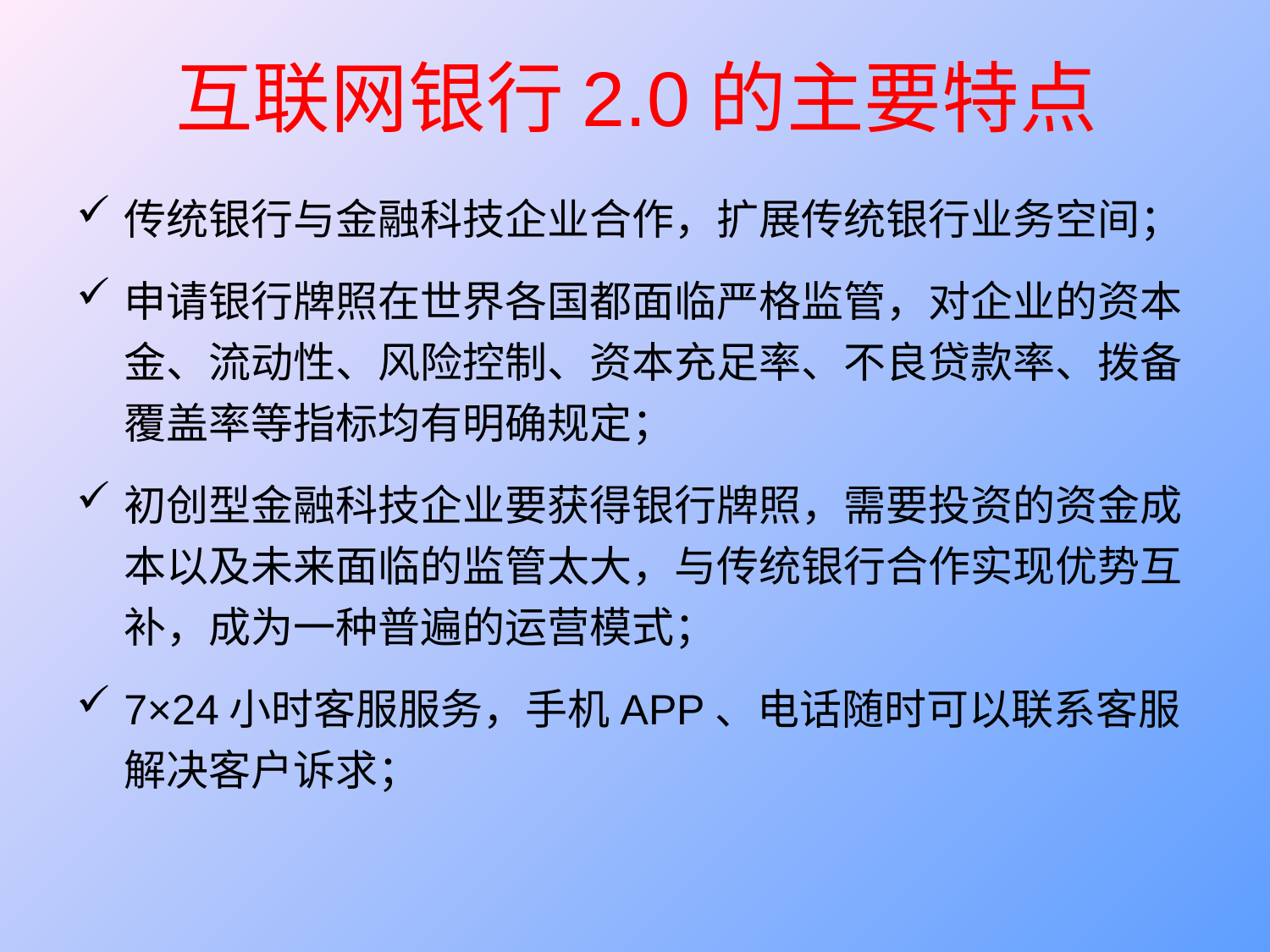

# 互联网银行2.0的主要特点
传统银行与金融科技企业合作，扩展传统银行业务空间；
申请银行牌照在世界各国都面临严格监管，对企业的资本金、流动性、风险控制、资本充足率、不良贷款率、拨备覆盖率等指标均有明确规定；
初创型金融科技企业要获得银行牌照，需要投资的资金成本以及未来面临的监管太大，与传统银行合作实现优势互补，成为一种普遍的运营模式；
7×24小时客服服务，手机APP、电话随时可以联系客服解决客户诉求；